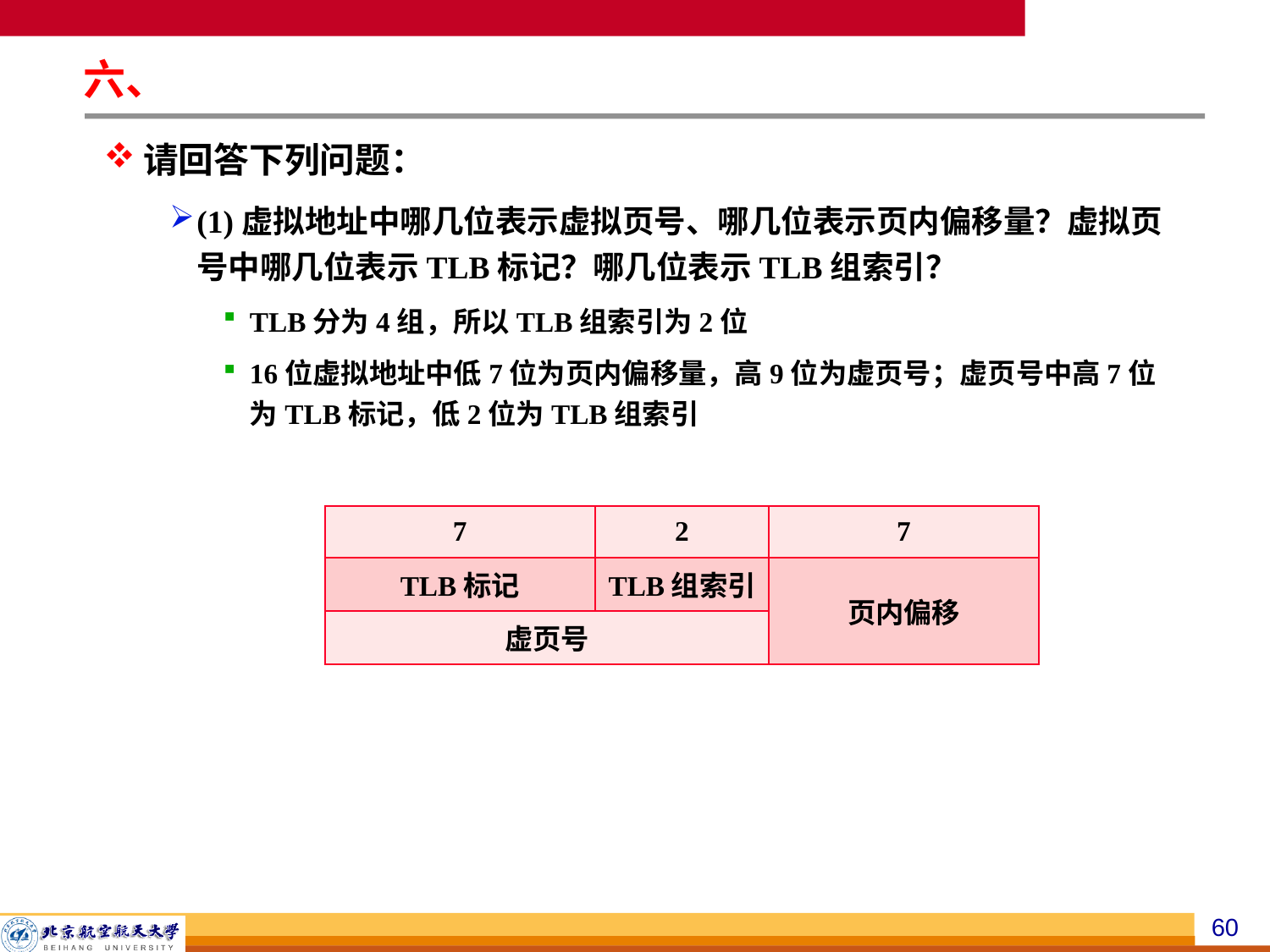

六、
请回答下列问题：
(1)虚拟地址中哪几位表示虚拟页号、哪几位表示页内偏移量？虚拟页号中哪几位表示TLB标记？哪几位表示TLB组索引？
TLB分为4组，所以TLB组索引为2位
16位虚拟地址中低7位为页内偏移量，高9位为虚页号；虚页号中高7位为TLB标记，低2位为TLB组索引
| 7 | 2 | 7 |
| --- | --- | --- |
| TLB标记 | TLB组索引 | 页内偏移 |
| 虚页号 |  |  |